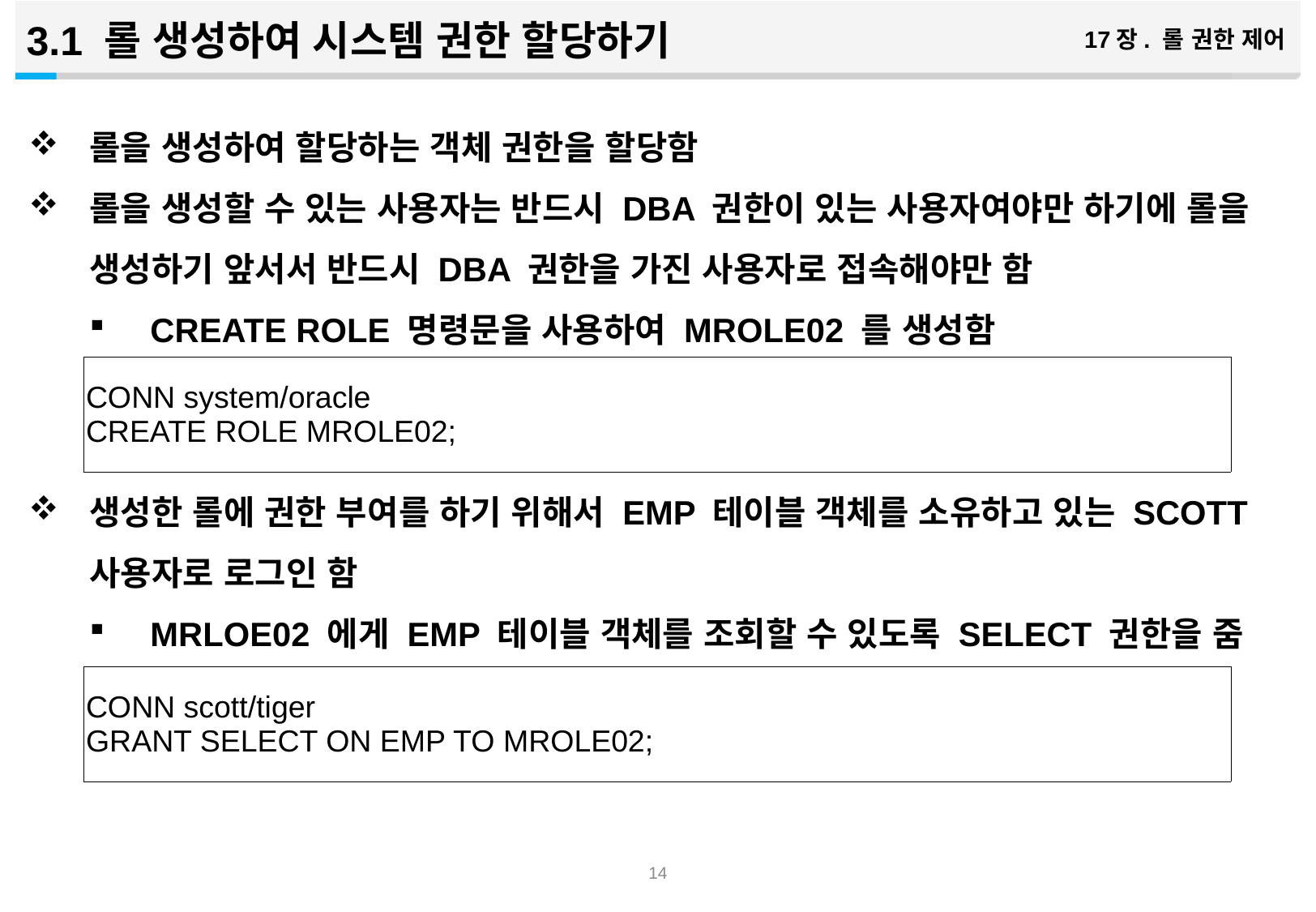

3.1 롤 생성하여 시스템 권한 할당하기
17장. 롤 권한 제어
롤을 생성하여 할당하는 객체 권한을 할당함
롤을 생성할 수 있는 사용자는 반드시 DBA 권한이 있는 사용자여야만 하기에 롤을 생성하기 앞서서 반드시 DBA 권한을 가진 사용자로 접속해야만 함
CREATE ROLE 명령문을 사용하여 MROLE02 를 생성함

생성한 롤에 권한 부여를 하기 위해서 EMP 테이블 객체를 소유하고 있는 SCOTT 사용자로 로그인 함
MRLOE02 에게 EMP 테이블 객체를 조회할 수 있도록 SELECT 권한을 줌
| CONN system/oracle CREATE ROLE MROLE02; |
| --- |
| CONN scott/tiger GRANT SELECT ON EMP TO MROLE02; |
| --- |
14